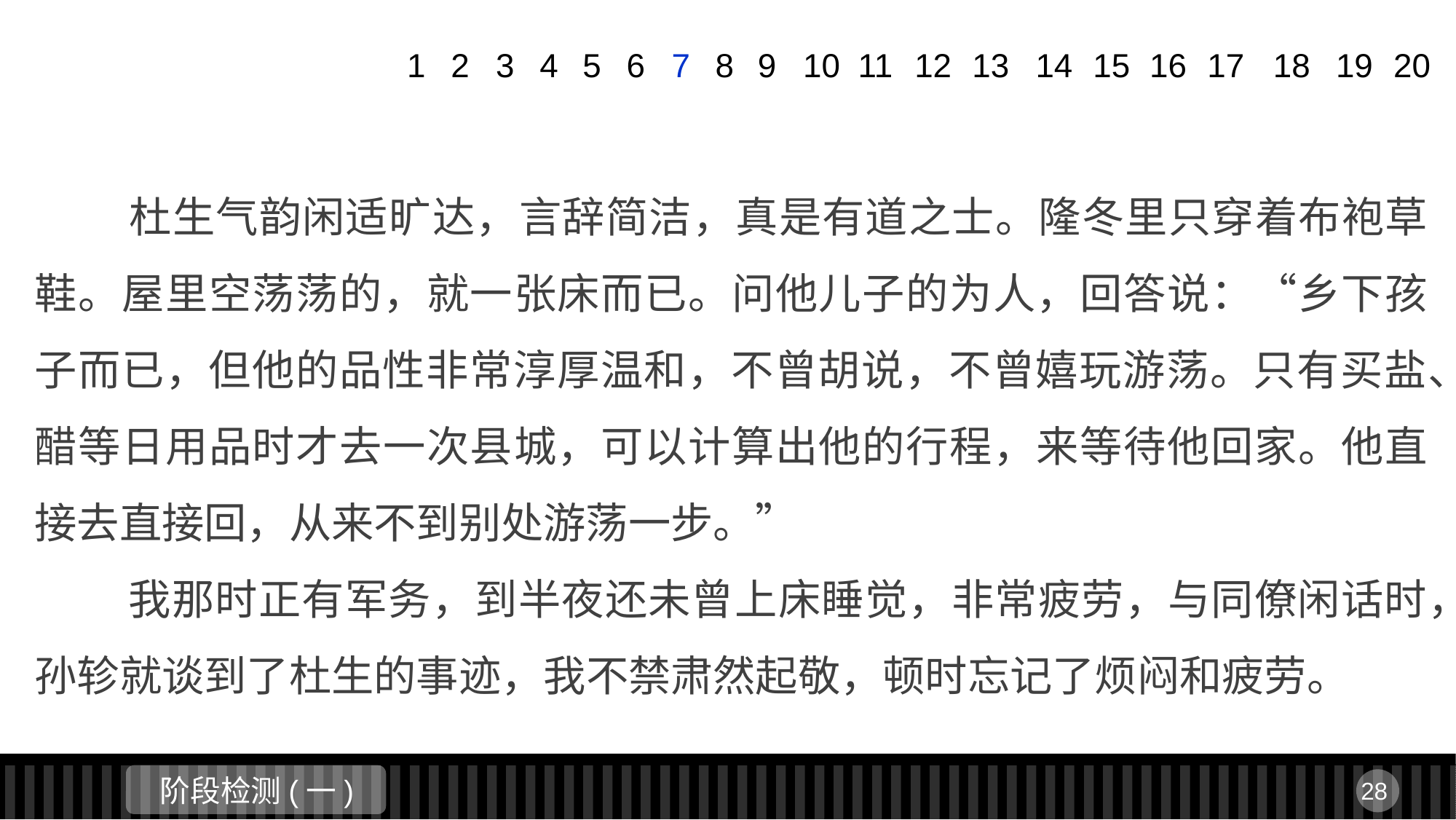

1
2
3
4
5
6
7
8
9
11
12
13
14
15
16
17
18
19
20
10
        杜生气韵闲适旷达，言辞简洁，真是有道之士。隆冬里只穿着布袍草鞋。屋里空荡荡的，就一张床而已。问他儿子的为人，回答说：“乡下孩子而已，但他的品性非常淳厚温和，不曾胡说，不曾嬉玩游荡。只有买盐、醋等日用品时才去一次县城，可以计算出他的行程，来等待他回家。他直接去直接回，从来不到别处游荡一步。”
        我那时正有军务，到半夜还未曾上床睡觉，非常疲劳，与同僚闲话时，孙轸就谈到了杜生的事迹，我不禁肃然起敬，顿时忘记了烦闷和疲劳。